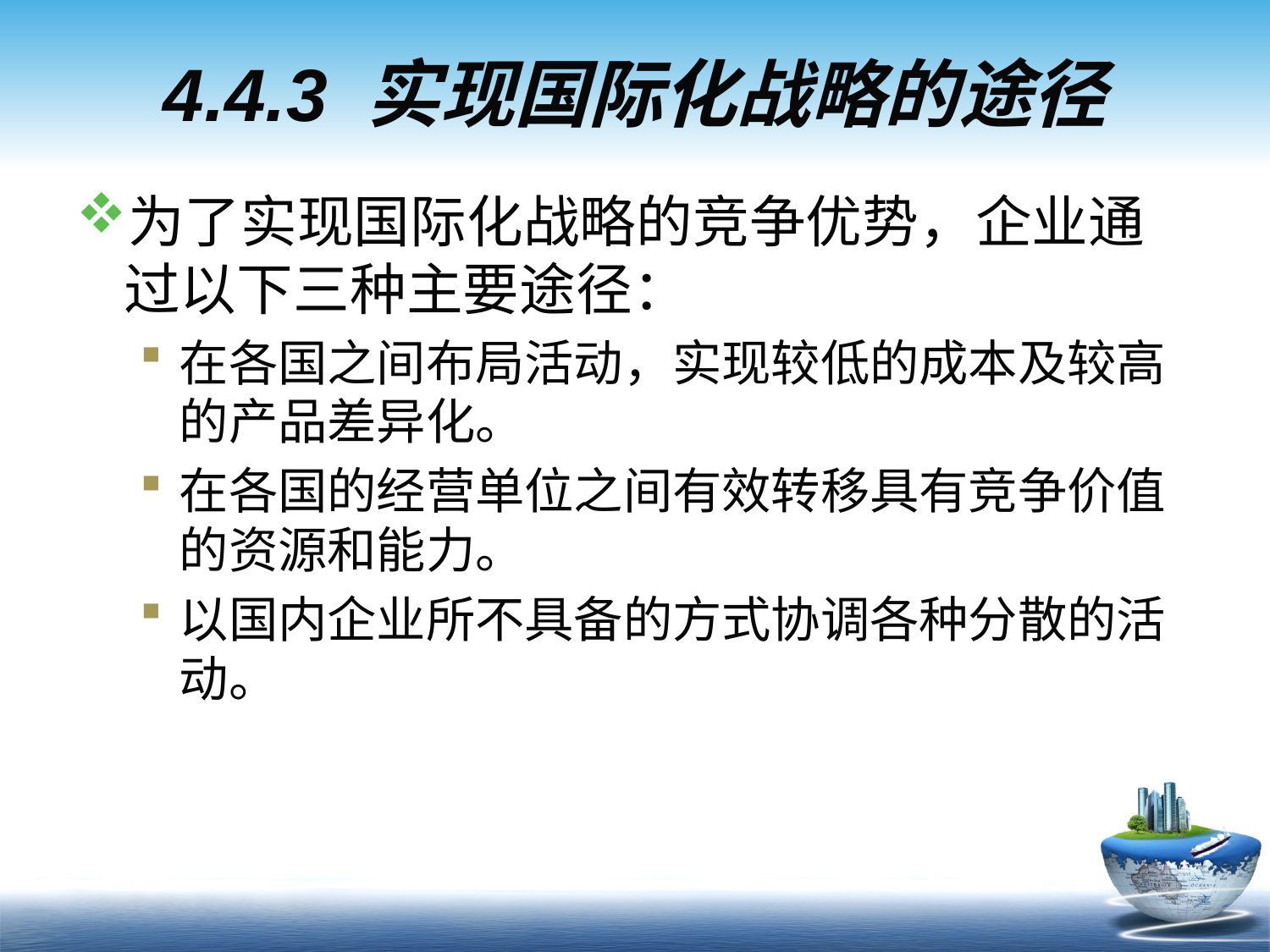

# 4.4.3 实现国际化战略的途径
为了实现国际化战略的竞争优势，企业通过以下三种主要途径：
在各国之间布局活动，实现较低的成本及较高的产品差异化。
在各国的经营单位之间有效转移具有竞争价值的资源和能力。
以国内企业所不具备的方式协调各种分散的活动。